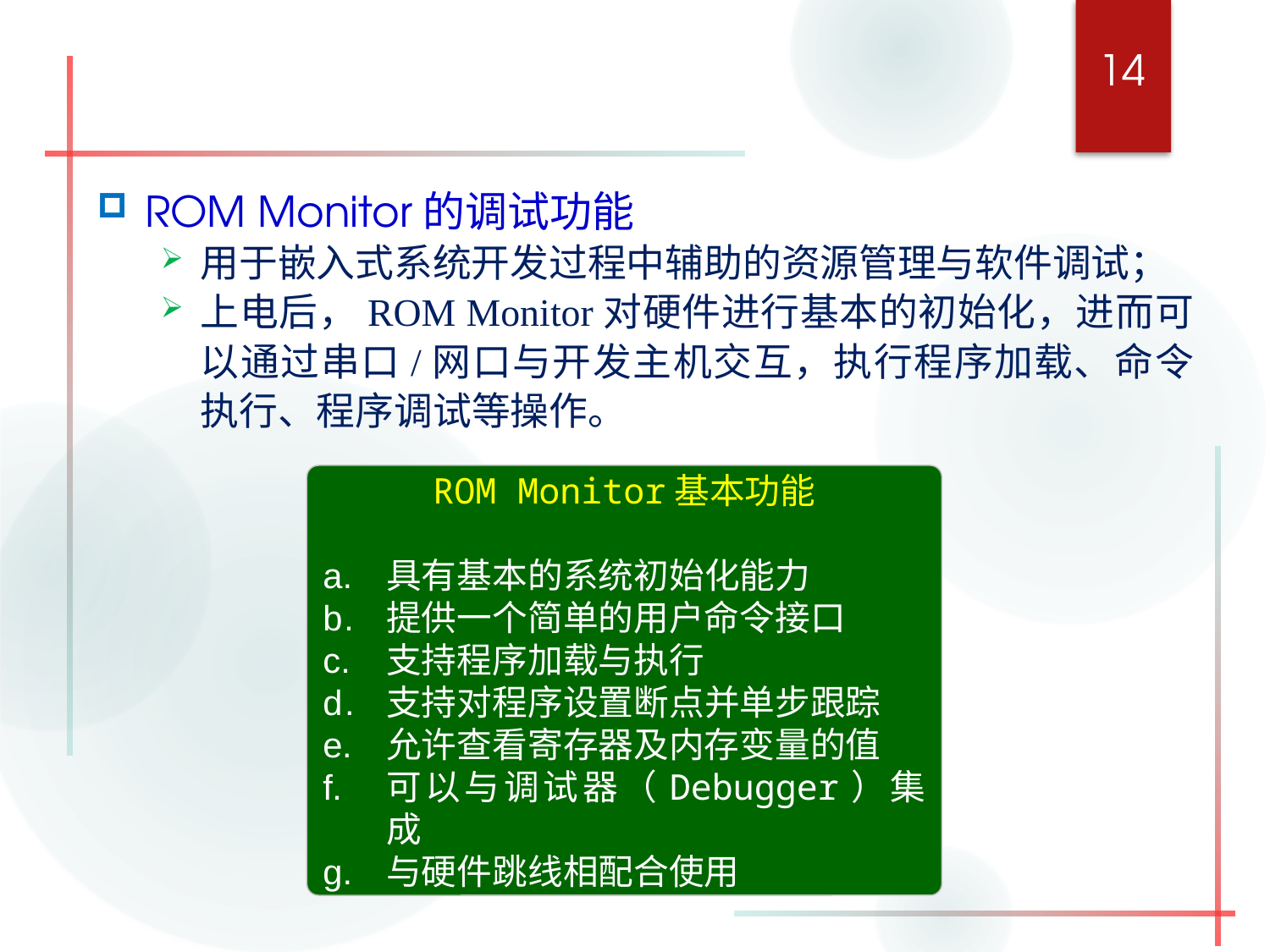

14
#
ROM Monitor的调试功能
用于嵌入式系统开发过程中辅助的资源管理与软件调试；
上电后，ROM Monitor对硬件进行基本的初始化，进而可以通过串口/网口与开发主机交互，执行程序加载、命令执行、程序调试等操作。
ROM Monitor基本功能

具有基本的系统初始化能力
提供一个简单的用户命令接口
支持程序加载与执行
支持对程序设置断点并单步跟踪
允许查看寄存器及内存变量的值
可以与调试器（Debugger）集成
与硬件跳线相配合使用